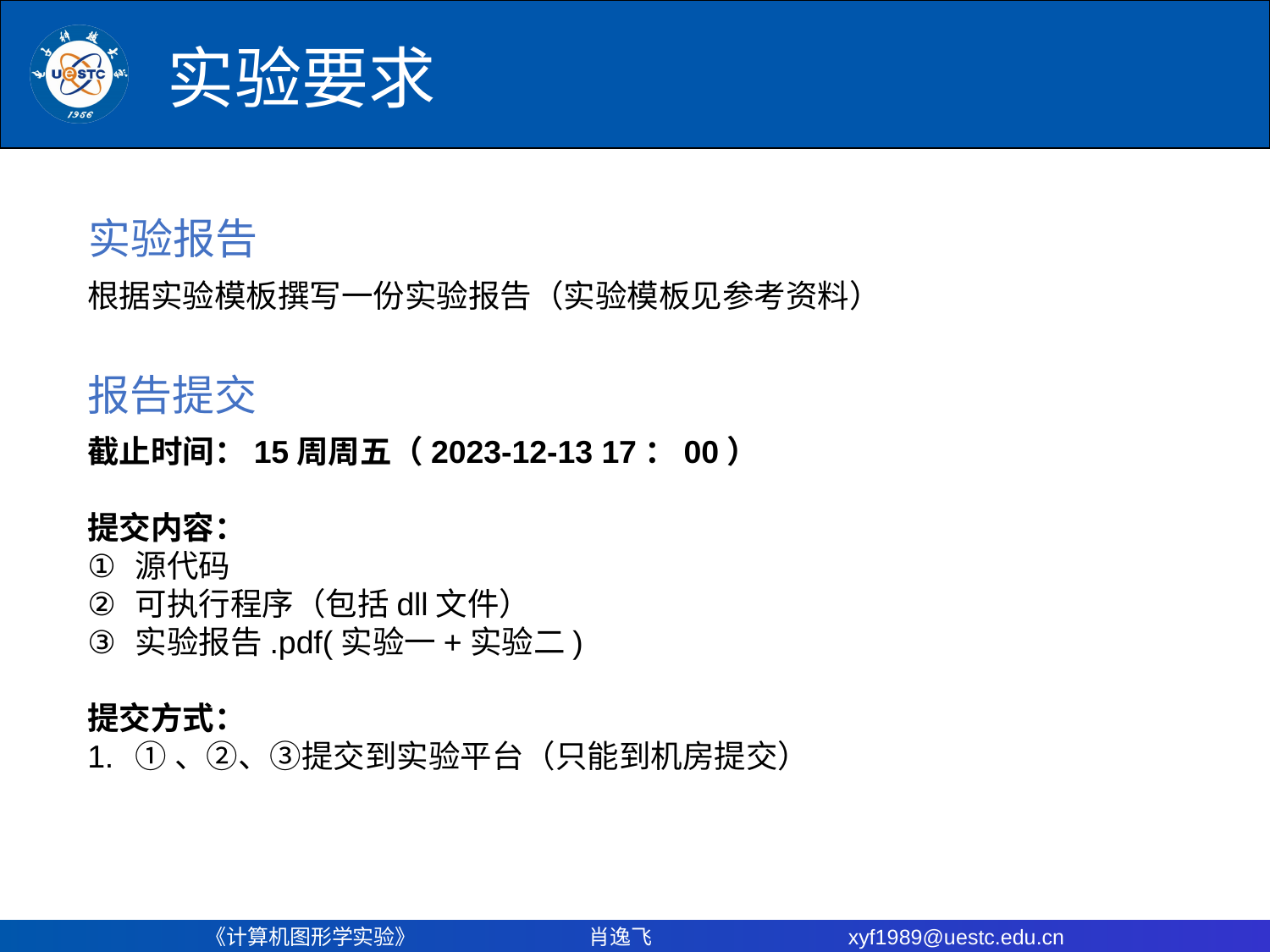

# 实验要求
实验报告
根据实验模板撰写一份实验报告（实验模板见参考资料）
报告提交
截止时间：15周周五（2023-12-13 17：00）

提交内容：
源代码
可执行程序（包括dll文件）
实验报告.pdf(实验一+实验二)

提交方式：
①、②、③提交到实验平台（只能到机房提交）